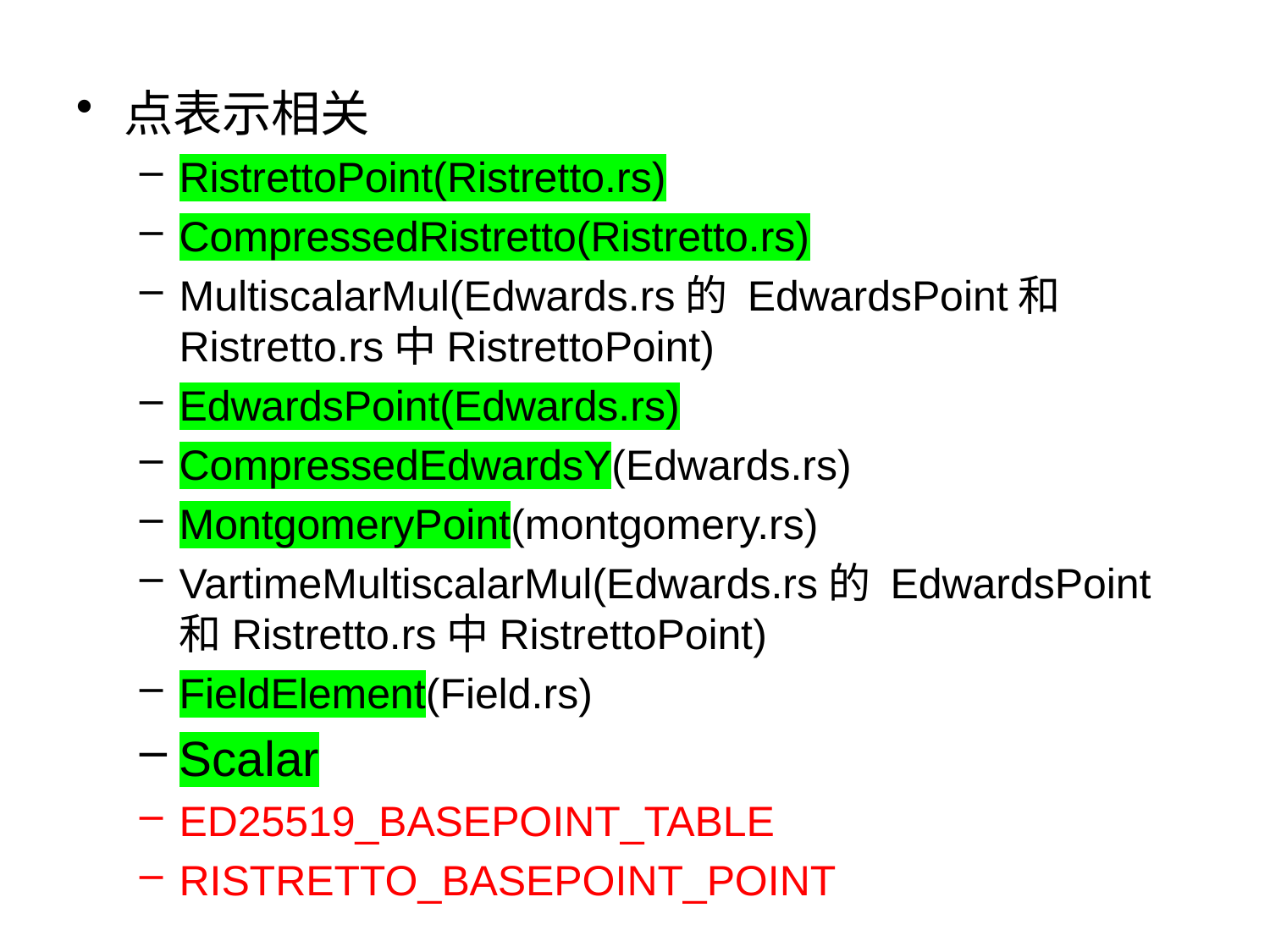

点表示相关
RistrettoPoint(Ristretto.rs)
CompressedRistretto(Ristretto.rs)
MultiscalarMul(Edwards.rs的 EdwardsPoint和Ristretto.rs中RistrettoPoint)
EdwardsPoint(Edwards.rs)
CompressedEdwardsY(Edwards.rs)
MontgomeryPoint(montgomery.rs)
VartimeMultiscalarMul(Edwards.rs的 EdwardsPoint和Ristretto.rs中RistrettoPoint)
FieldElement(Field.rs)
Scalar
ED25519_BASEPOINT_TABLE
RISTRETTO_BASEPOINT_POINT